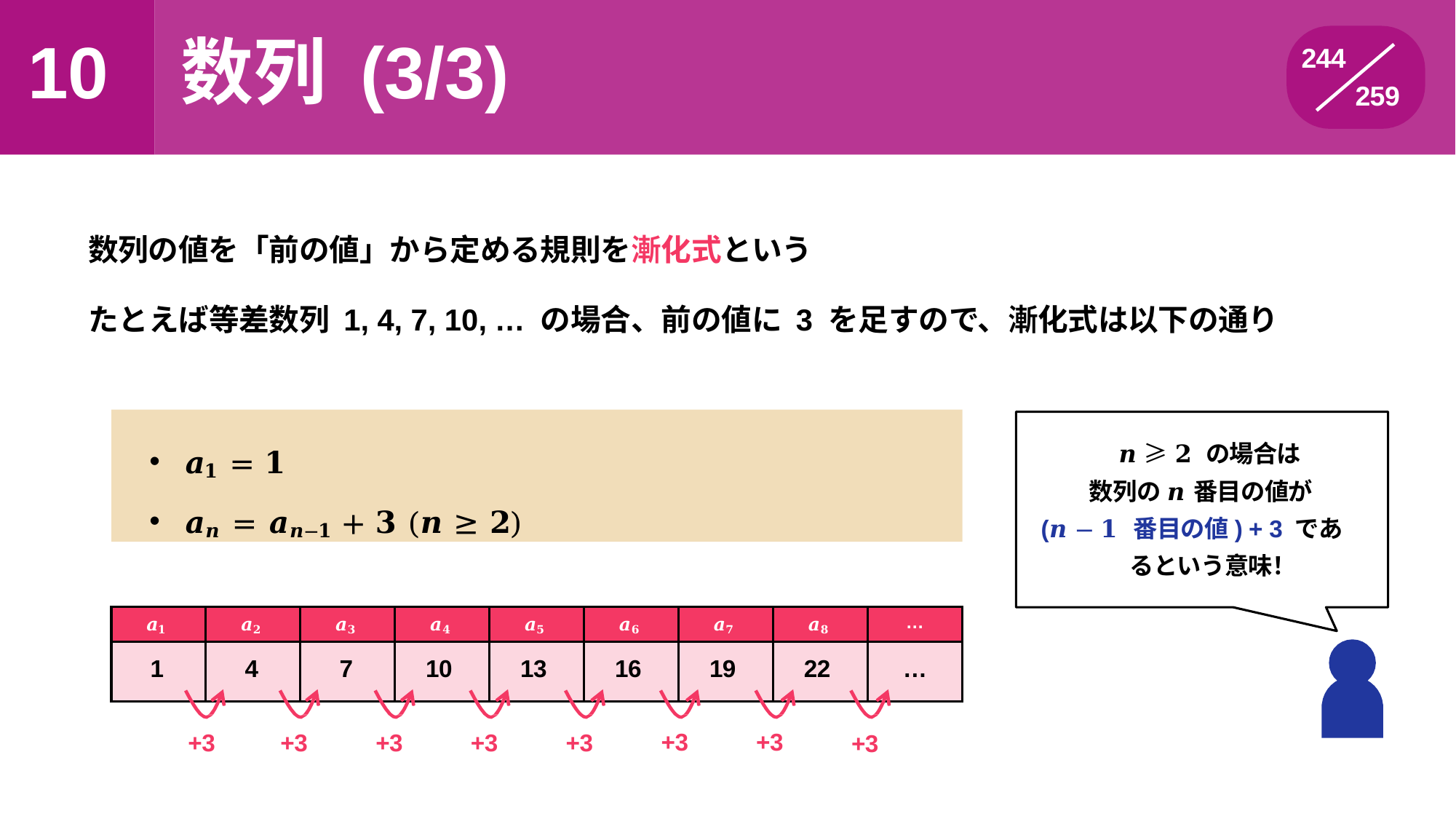

# 10	数列 (3/3)
244
259
数列の値を「前の値」から定める規則を漸化式という
たとえば等差数列 1, 4, 7, 10, … の場合、前の値に 3 を足すので、漸化式は以下の通り
𝒂𝟏 = 𝟏
𝒂𝒏 = 𝒂𝒏−𝟏 + 𝟑 (𝒏 ≥ 𝟐)

𝒏 ≥ 𝟐 の場合は 数列の 𝒏 番目の値が
(𝒏 − 𝟏 番目の値) + 3 であるという意味！

…
𝒂𝟏
𝒂𝟐
𝒂𝟑
𝒂𝟒
𝒂𝟓
𝒂𝟔
𝒂𝟕
𝒂𝟖

1
4
7
10
13
16
19
22
…

+3
+3
+3
+3
+3
+3
+3
+3